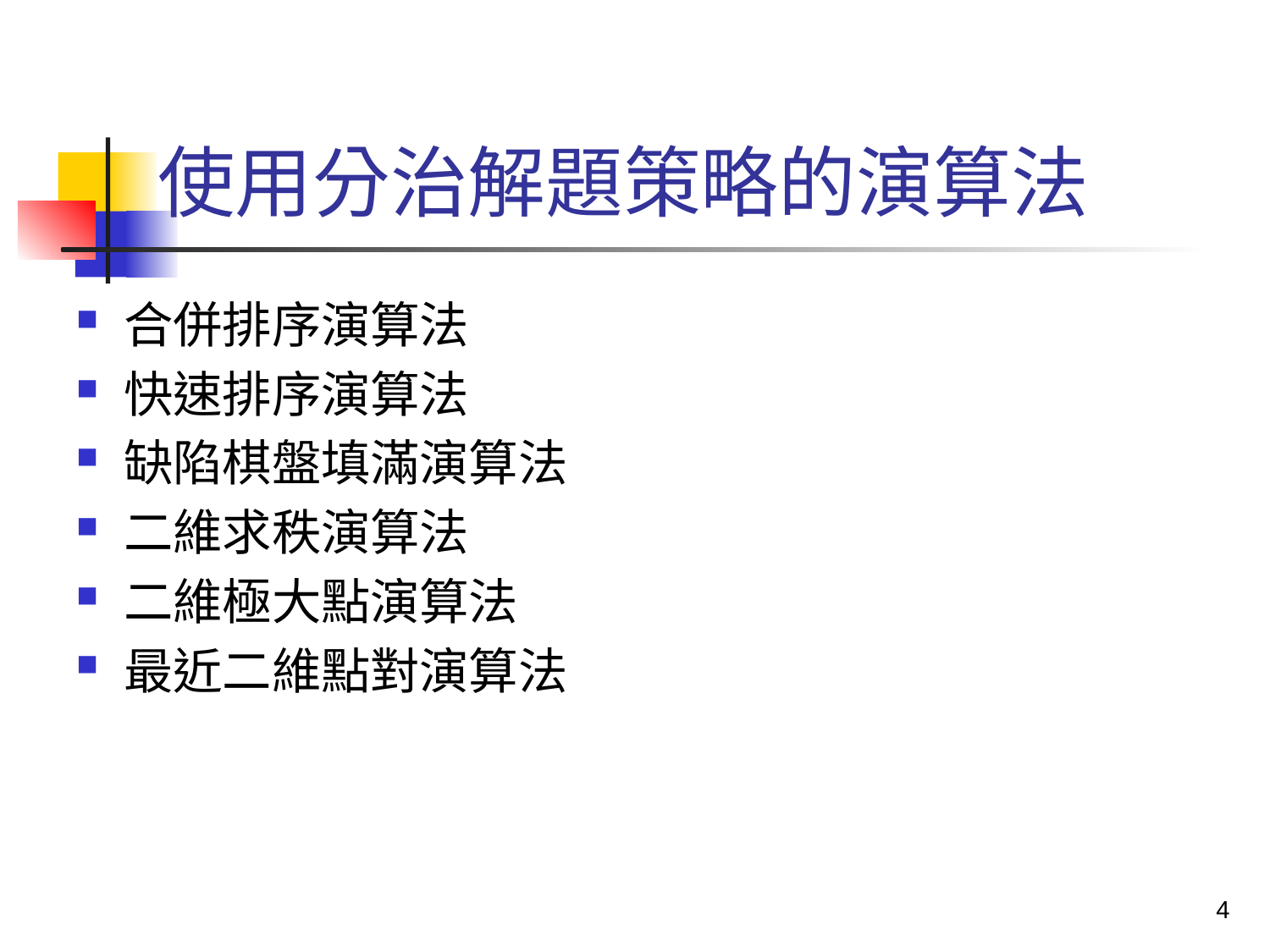

# 使用分治解題策略的演算法
合併排序演算法
快速排序演算法
缺陷棋盤填滿演算法
二維求秩演算法
二維極大點演算法
最近二維點對演算法
4